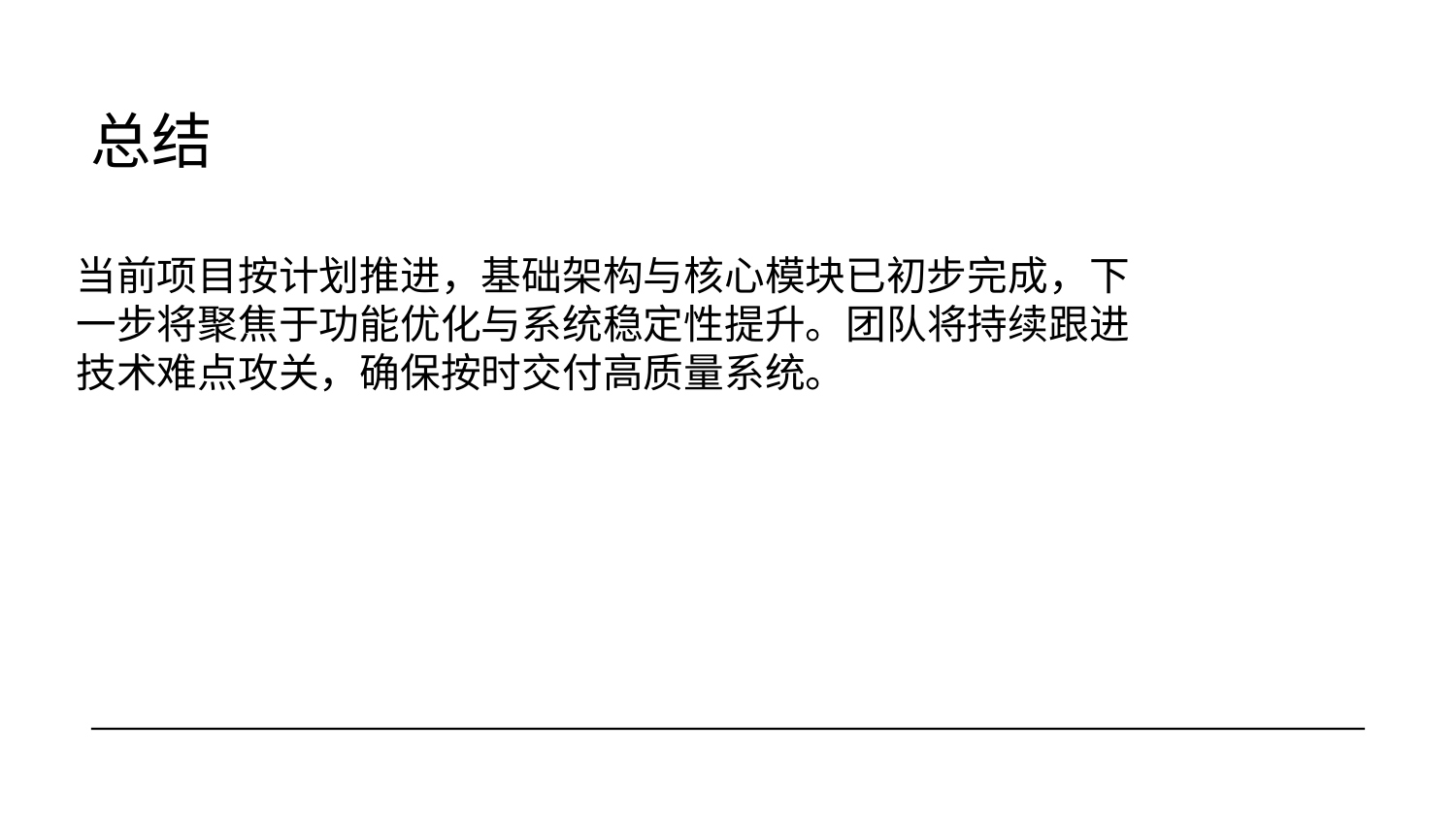

总结

当前项目按计划推进，基础架构与核心模块已初步完成，下一步将聚焦于功能优化与系统稳定性提升。团队将持续跟进技术难点攻关，确保按时交付高质量系统。